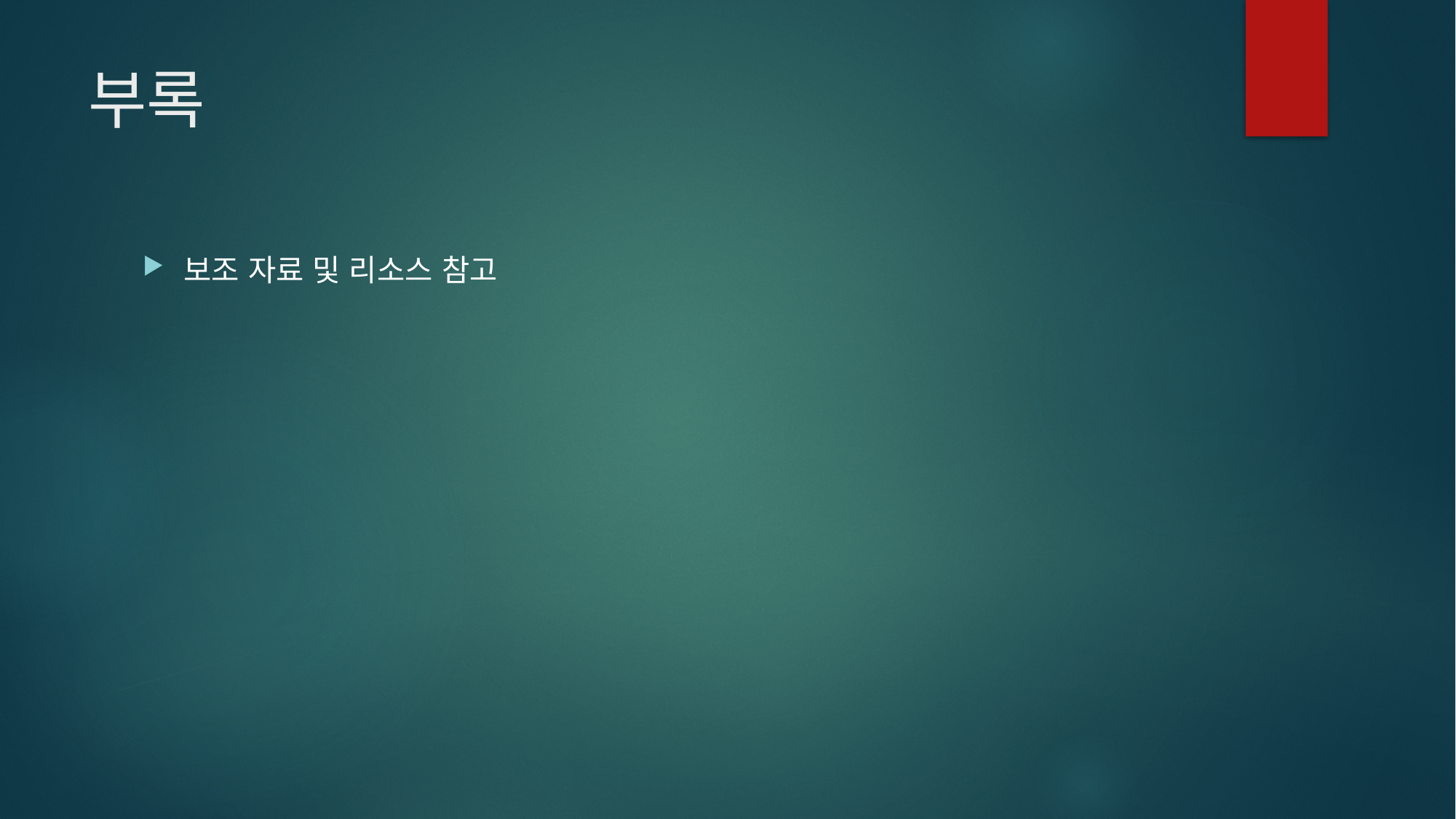

# 부록
보조 자료 및 리소스 참고